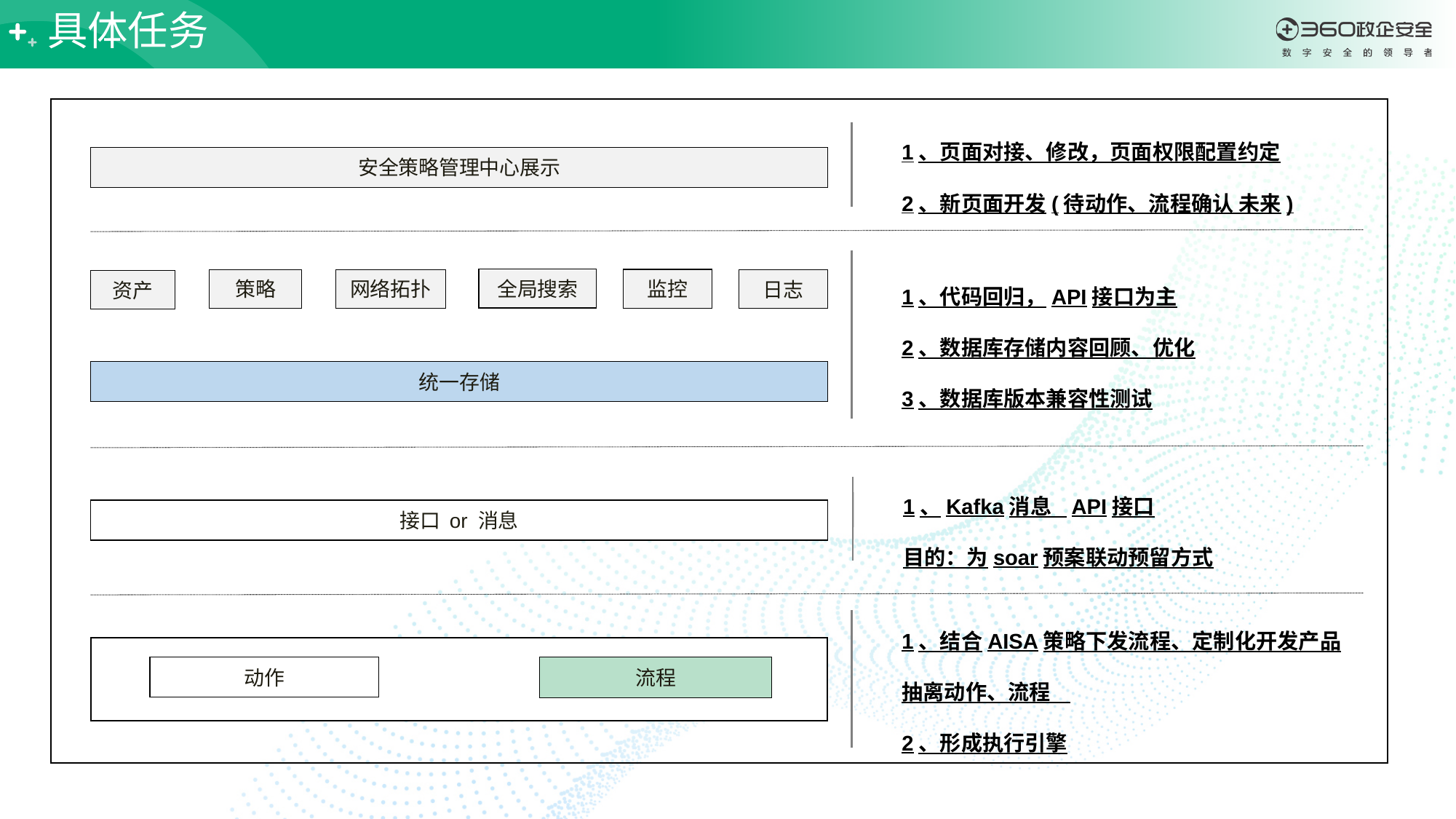

具体任务

1、页面对接、修改，页面权限配置约定
2、新页面开发(待动作、流程确认 未来)
安全策略管理中心展示
1、代码回归，API接口为主
2、数据库存储内容回顾、优化
3、数据库版本兼容性测试
全局搜索
监控
策略
网络拓扑
日志
资产
统一存储
1、Kafka消息   API接口
目的：为soar预案联动预留方式
接口 or 消息
1、结合AISA策略下发流程、定制化开发产品抽离动作、流程
2、形成执行引擎

动作
流程